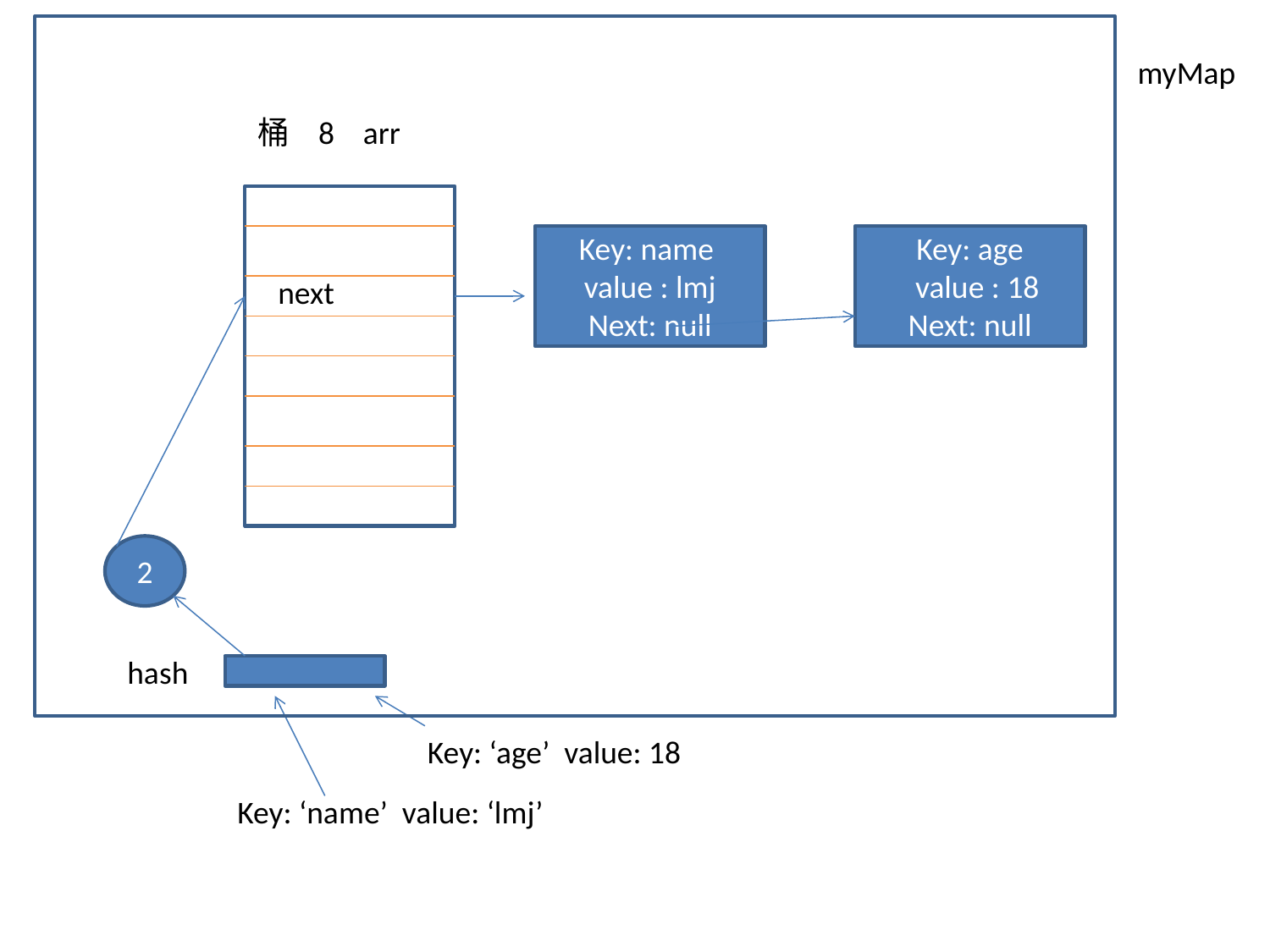

myMap
桶   8    arr

Key: name  value : lmj
Next: null
Key: age
  value : 18
Next: null
next
2
hash

Key: ‘age’  value: 18
Key: ‘name’  value: ‘lmj’